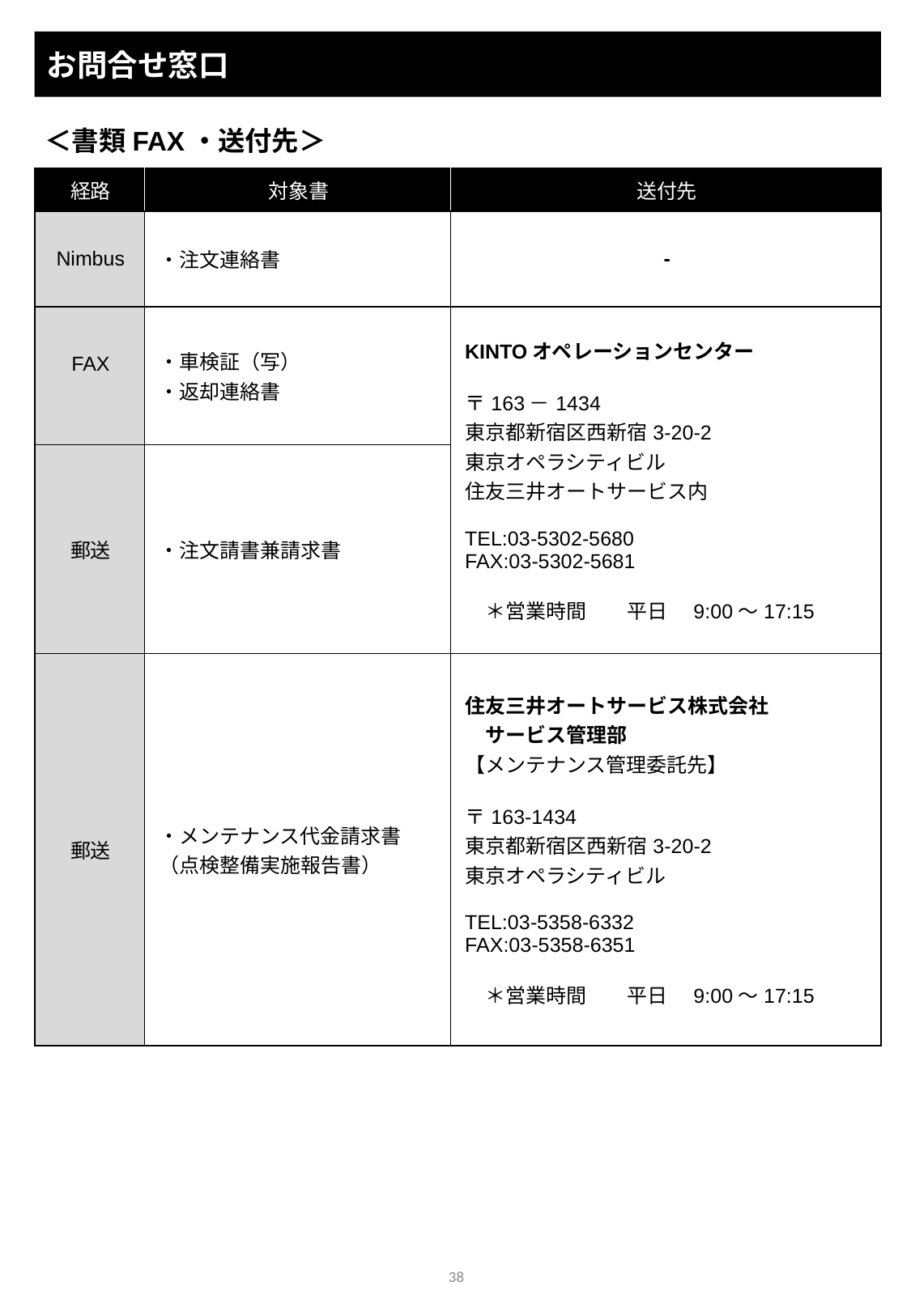

お問合せ窓口
＜書類FAX・送付先＞
| 経路 | 対象書 | 送付先 |
| --- | --- | --- |
| Nimbus | ・注文連絡書 | - |
| FAX | ・車検証（写） ・返却連絡書 | KINTOオペレーションセンター 〒163－1434 東京都新宿区西新宿3‐20‐2 東京オペラシティビル 住友三井オートサービス内 TEL:03-5302-5680 FAX:03-5302-5681 　＊営業時間　　平日　9:00～17:15 |
| 郵送 | ・注文請書兼請求書 |  |
| 郵送 | ・メンテナンス代金請求書 （点検整備実施報告書） | 住友三井オートサービス株式会社 　サービス管理部 【メンテナンス管理委託先】 〒163-1434 東京都新宿区西新宿3-20-2 東京オペラシティビル TEL:03-5358-6332 FAX:03-5358-6351 　＊営業時間　　平日　9:00～17:15 |
38